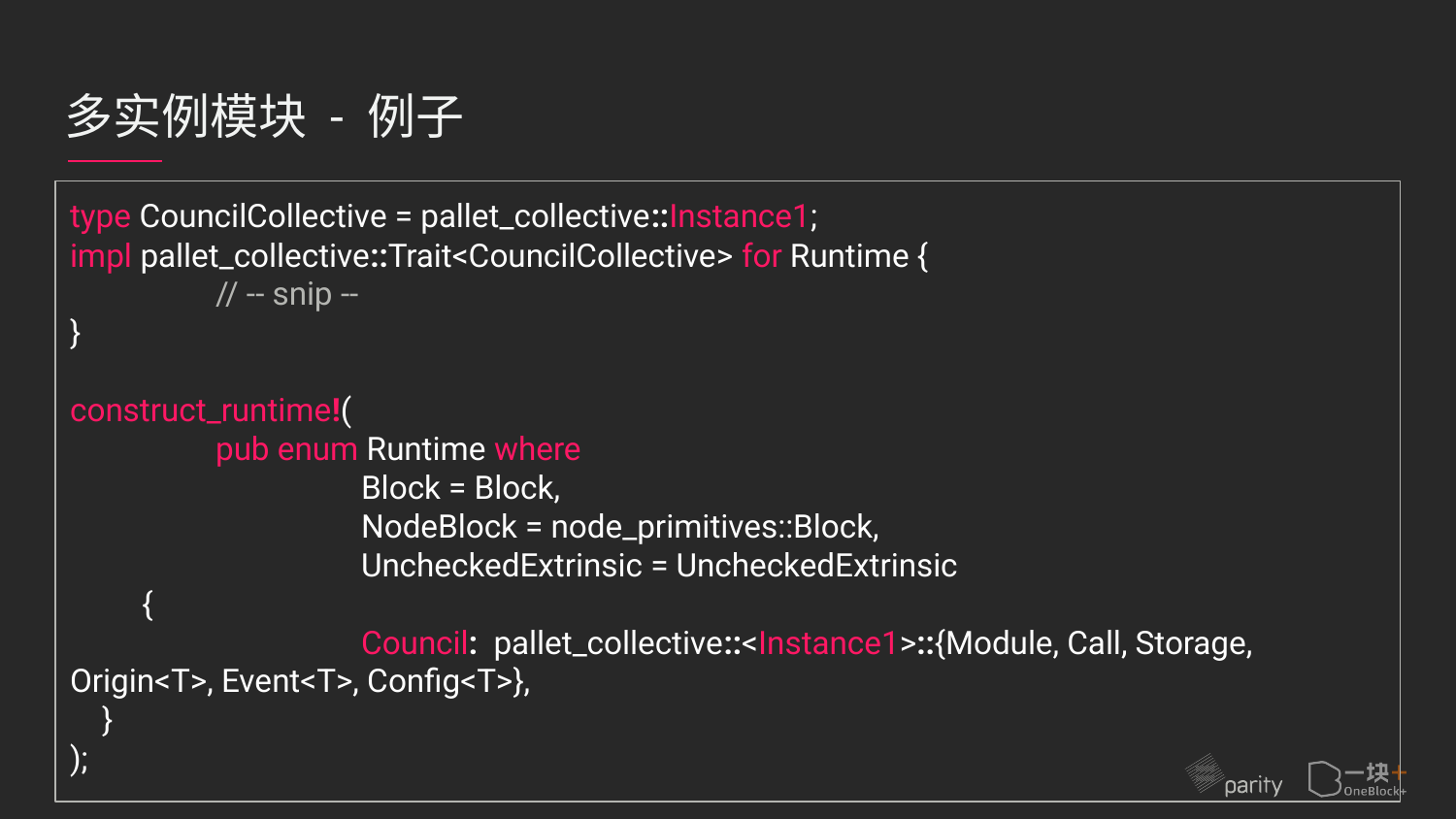

# 多实例模块 - 例子
type CouncilCollective = pallet_collective::Instance1;
impl pallet_collective::Trait<CouncilCollective> for Runtime {
	// -- snip --
}

construct_runtime!(
	pub enum Runtime where
		Block = Block,
		NodeBlock = node_primitives::Block,
		UncheckedExtrinsic = UncheckedExtrinsic
         {
        		Council:  pallet_collective::<Instance1>::{Module, Call, Storage, Origin<T>, Event<T>, Config<T>},
    }
);